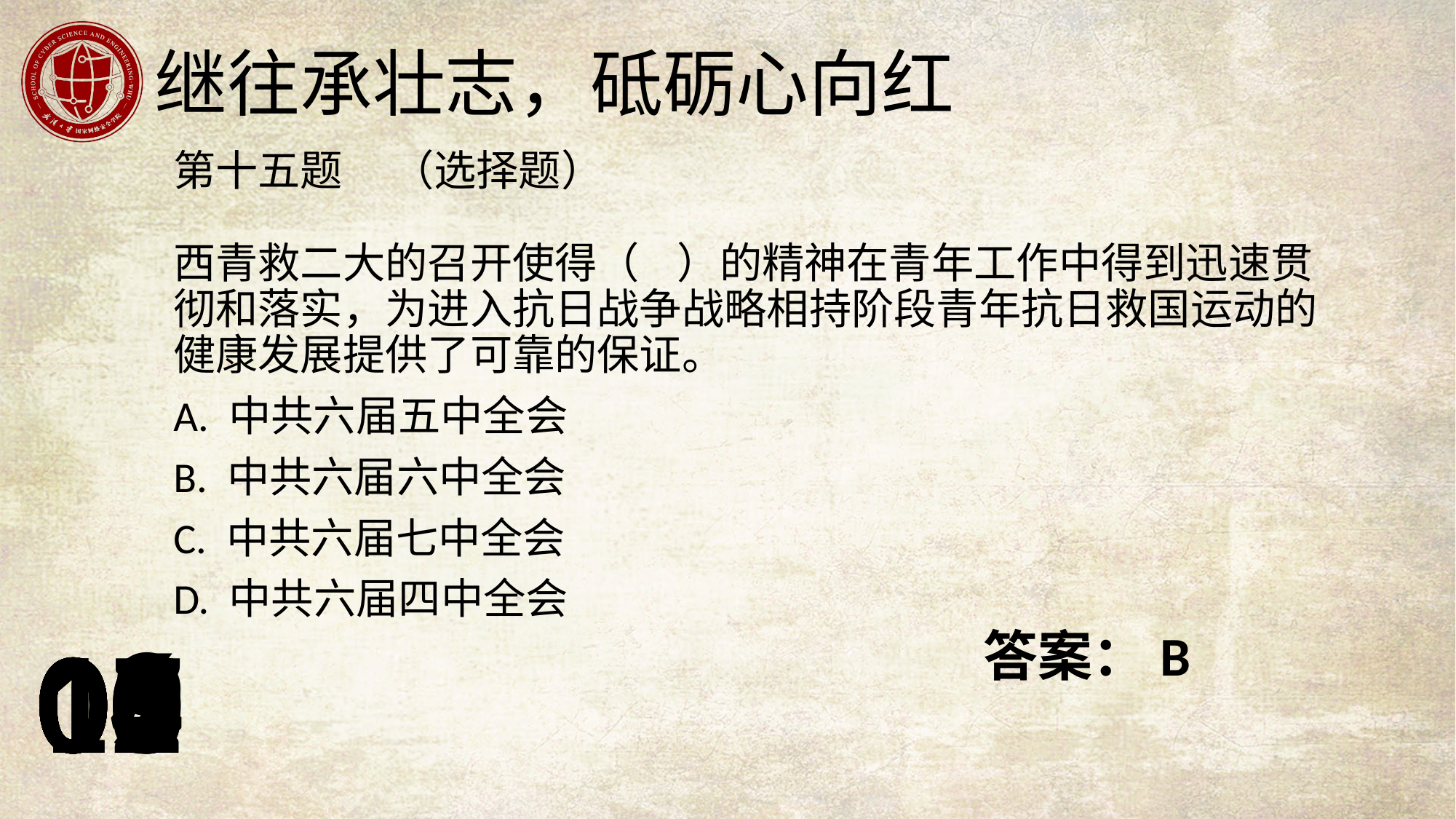

第十五题	（选择题）

西青救二大的召开使得（    ）的精神在青年工作中得到迅速贯彻和落实，为进入抗日战争战略相持阶段青年抗日救国运动的健康发展提供了可靠的保证。
A. 中共六届五中全会
B. 中共六届六中全会
C. 中共六届七中全会
D. 中共六届四中全会
答案：B